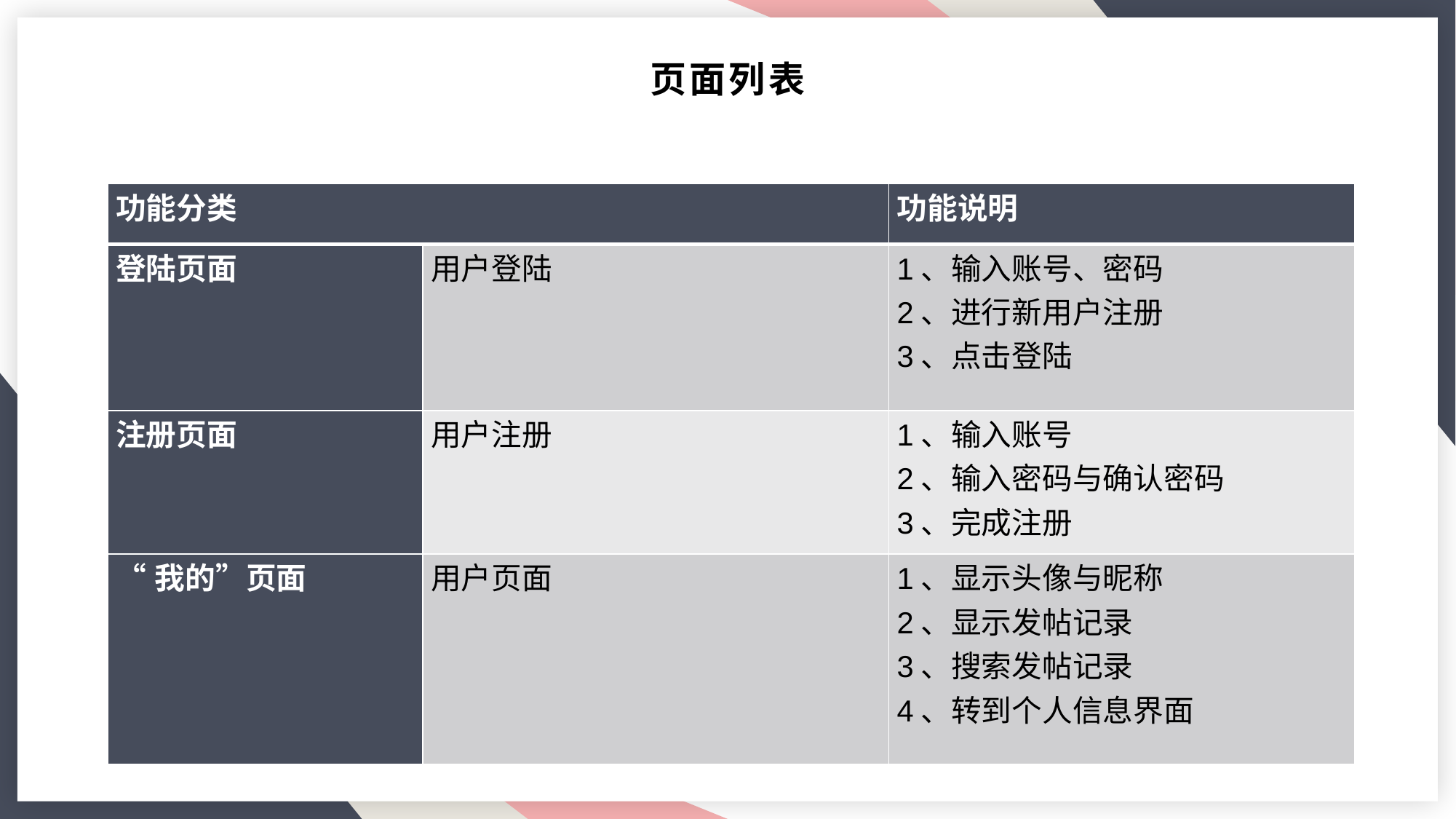

# 页面列表
| 功能分类 |  | 功能说明 |
| --- | --- | --- |
| 登陆页面 | 用户登陆 | 1、输入账号、密码 2、进行新用户注册 3、点击登陆 |
| 注册页面 | 用户注册 | 1、输入账号 2、输入密码与确认密码 3、完成注册 |
| “我的”页面 | 用户页面 | 1、显示头像与昵称 2、显示发帖记录 3、搜索发帖记录 4、转到个人信息界面 |